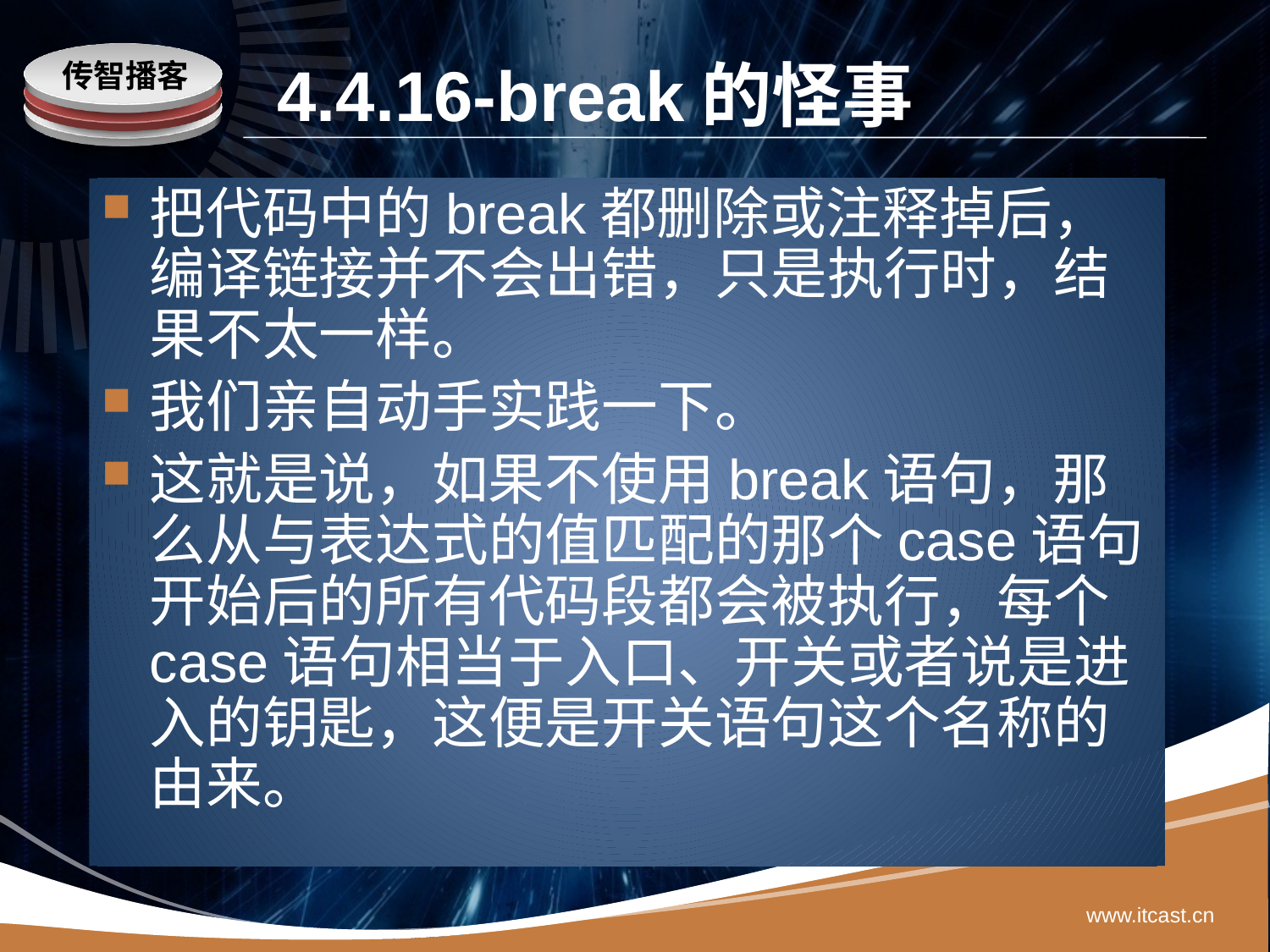

# 4.4.16-break的怪事
把代码中的break都删除或注释掉后，编译链接并不会出错，只是执行时，结果不太一样。
我们亲自动手实践一下。
这就是说，如果不使用break语句，那么从与表达式的值匹配的那个case语句开始后的所有代码段都会被执行，每个case语句相当于入口、开关或者说是进入的钥匙，这便是开关语句这个名称的由来。
www.itcast.cn